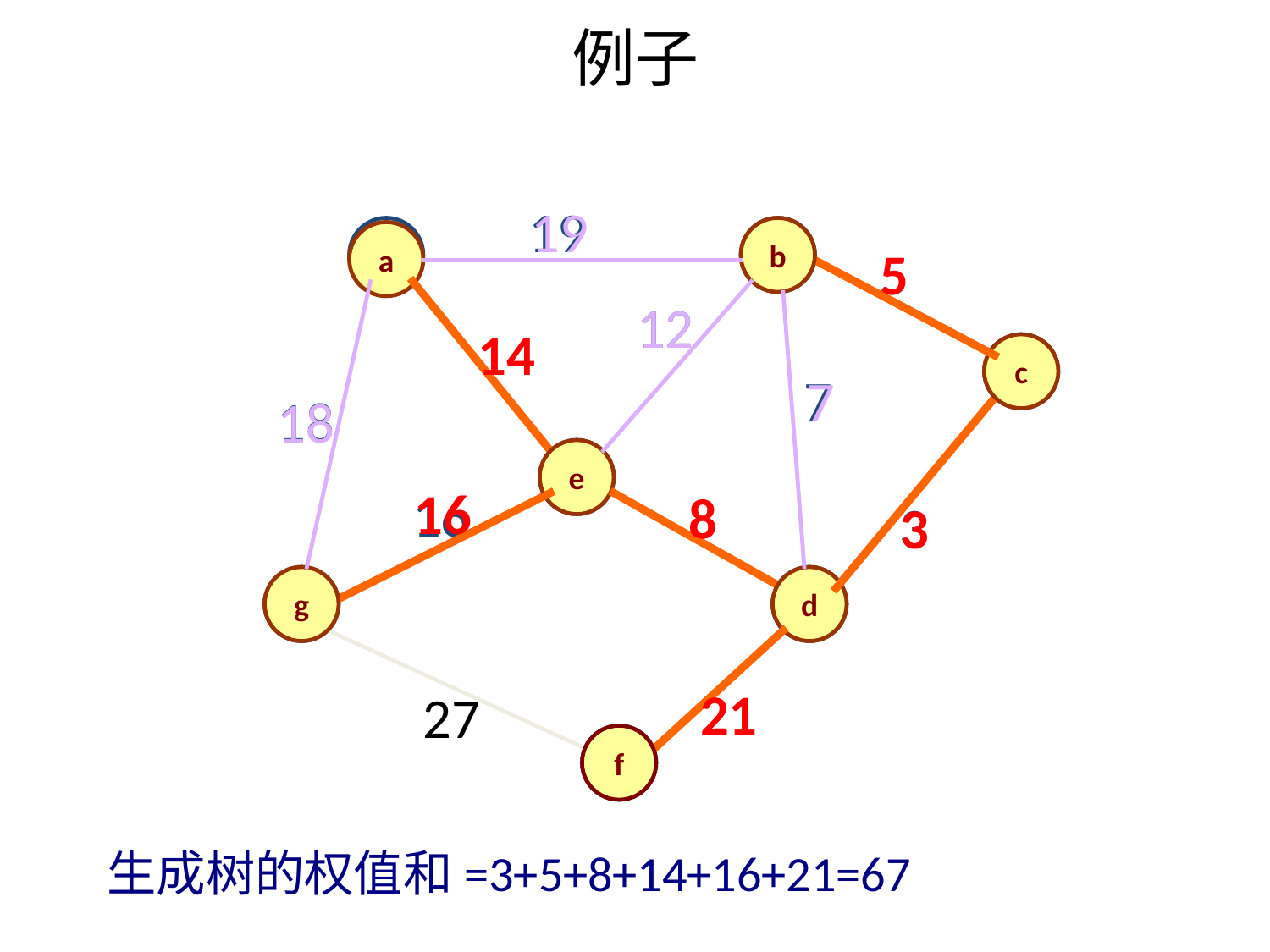

# 例子
19
a
b
5

12

14
c
7
18

e
16
8
3

g
d

21
27
f
19
b
a
5

12

14
c
7
18

e
16
8
3

g
d

21
f
生成树的权值和=3+5+8+14+16+21=67